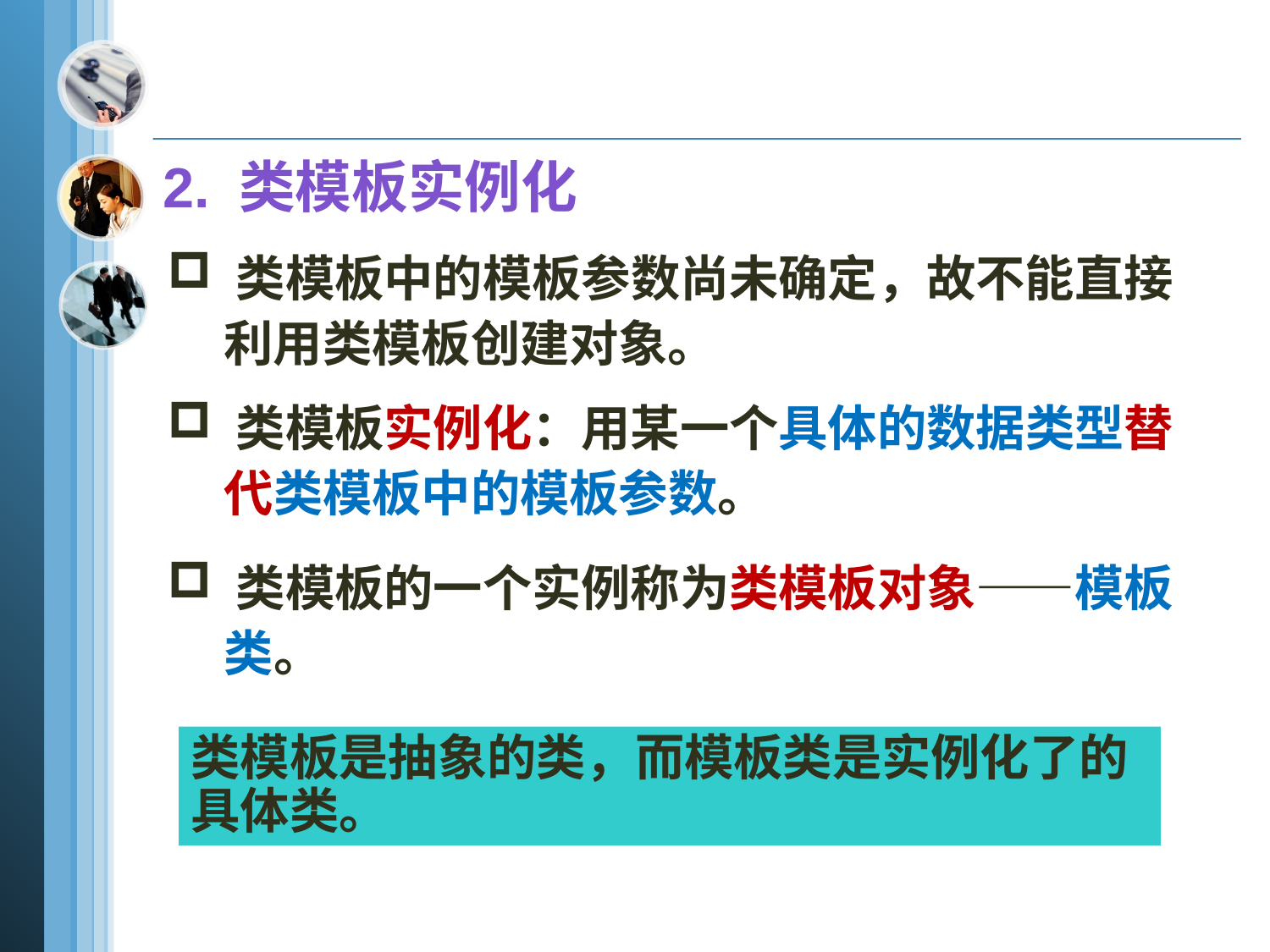

2. 类模板实例化

 类模板中的模板参数尚未确定，故不能直接
    利用类模板创建对象。
 类模板实例化：用某一个具体的数据类型替
    代类模板中的模板参数。
 类模板的一个实例称为类模板对象——模板
    类。
类模板是抽象的类，而模板类是实例化了的
具体类。